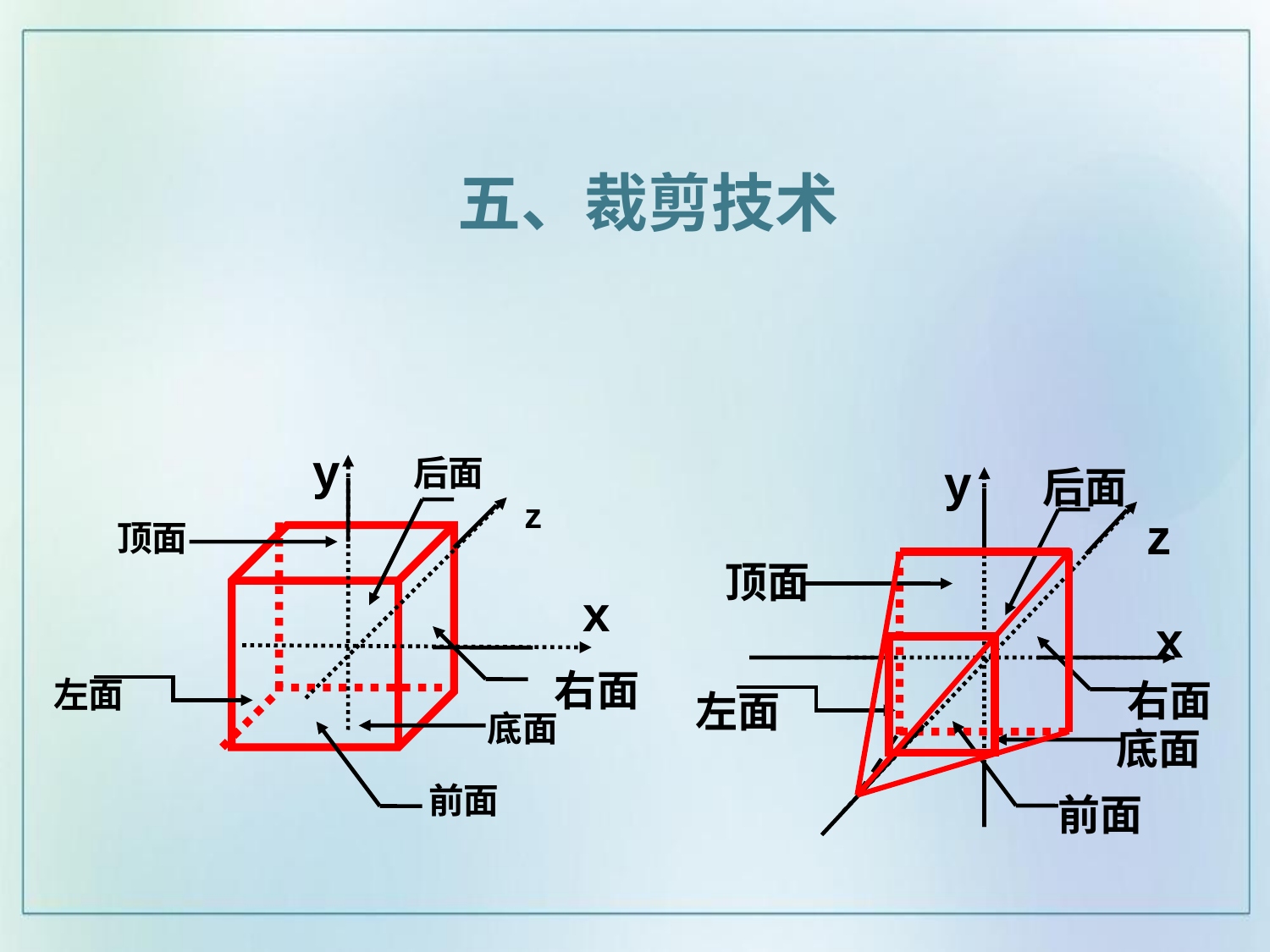

五、裁剪技术
y
后面

z

顶面

左面

底面

前面

x
右面
y
后面

z

顶面

x

右面
左面

底面

前面